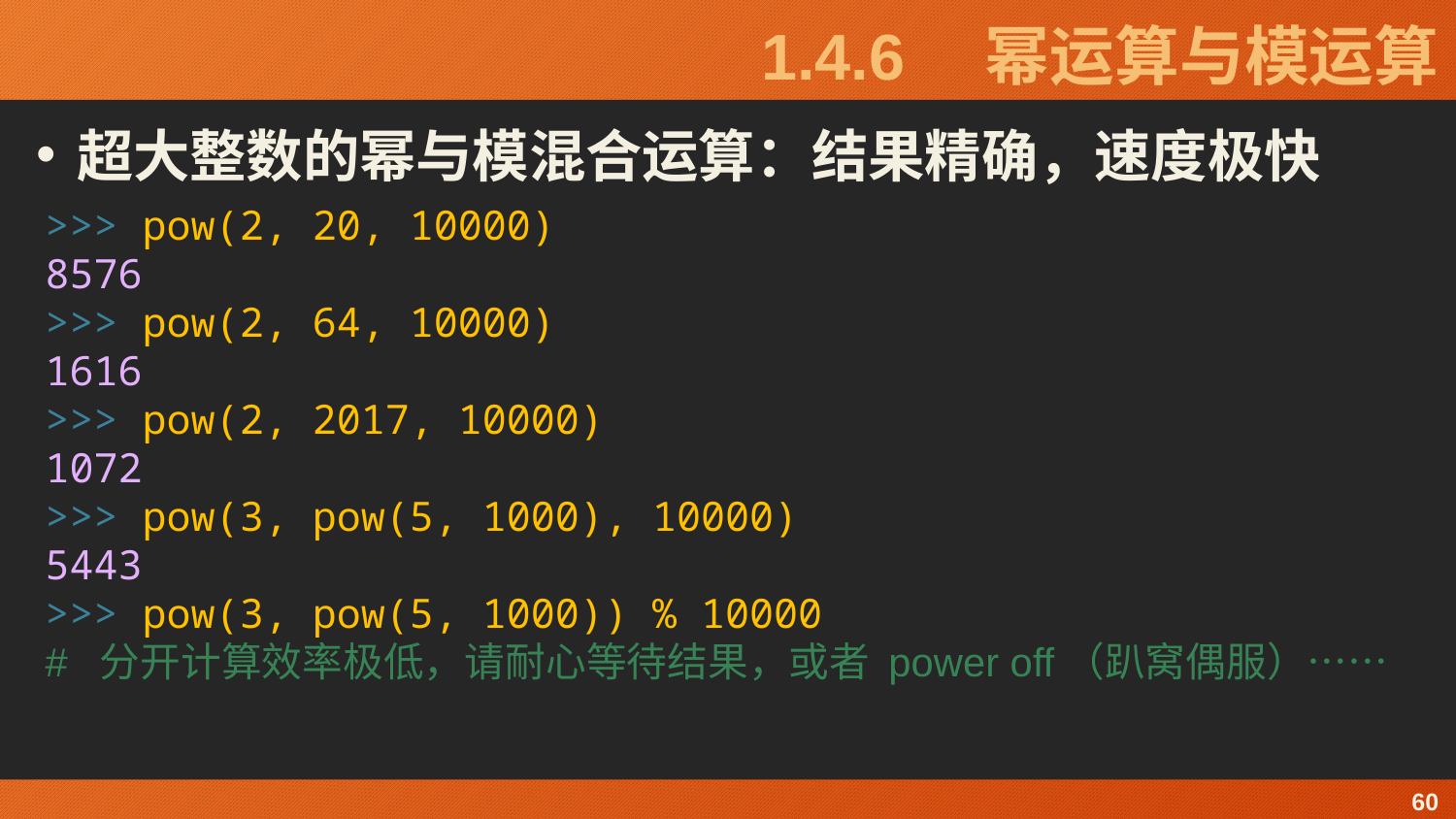

# 1.4.6　幂运算与模运算
超大整数的幂与模混合运算：结果精确，速度极快
>>> pow(2, 20, 10000)
8576
>>> pow(2, 64, 10000)
1616
>>> pow(2, 2017, 10000)
1072
>>> pow(3, pow(5, 1000), 10000)
5443
>>> pow(3, pow(5, 1000)) % 10000
#  分开计算效率极低，请耐心等待结果，或者 power off（趴窝偶服）……
60